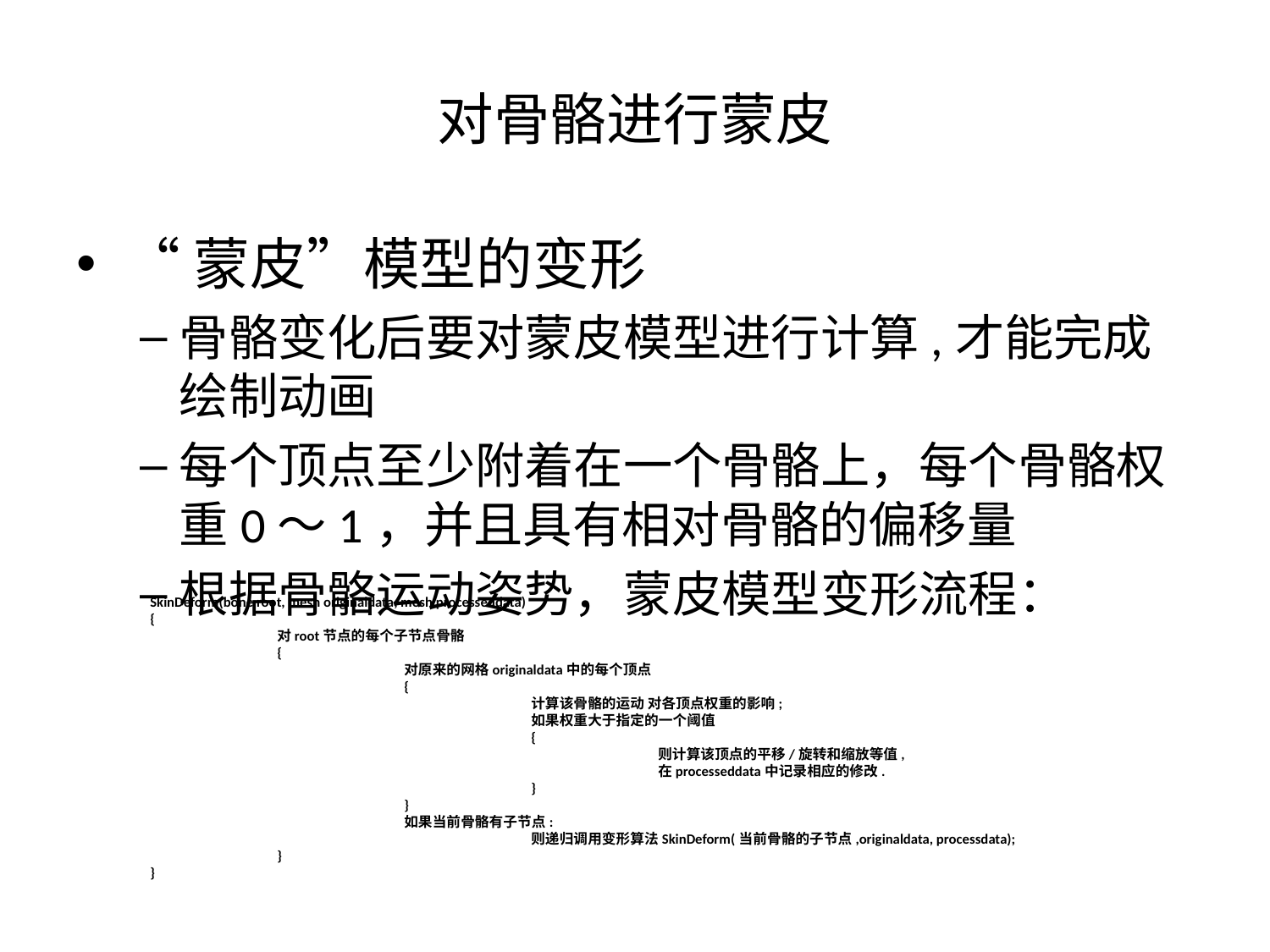

# 对骨骼进行蒙皮
“蒙皮”模型的变形
骨骼变化后要对蒙皮模型进行计算,才能完成绘制动画
每个顶点至少附着在一个骨骼上，每个骨骼权重0～1，并且具有相对骨骼的偏移量
根据骨骼运动姿势，蒙皮模型变形流程：
SkinDeform(bone root, mesh originaldata, mesh processeddata)
{
	对root节点的每个子节点骨骼
	{
		对原来的网格originaldata中的每个顶点
		{
			计算该骨骼的运动 对各顶点权重的影响;
			如果权重大于指定的一个阈值
			{
				则计算该顶点的平移/旋转和缩放等值,
				在processeddata中记录相应的修改.
			}
		}
		如果当前骨骼有子节点:
			则递归调用变形算法SkinDeform(当前骨骼的子节点,originaldata, processdata);
	}
}